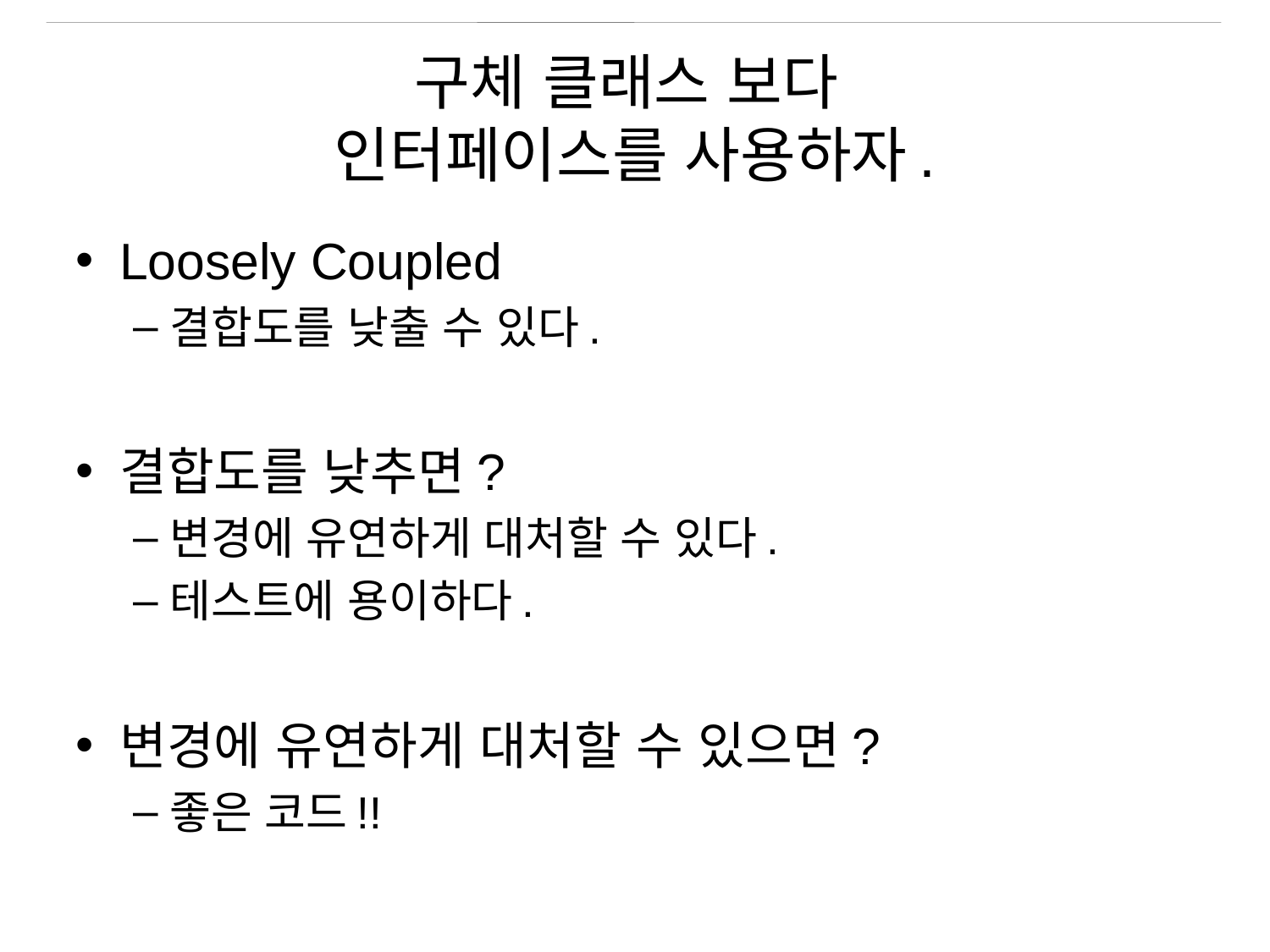

# 구체 클래스 보다 인터페이스를 사용하자.
Loosely Coupled
결합도를 낮출 수 있다.

결합도를 낮추면?
변경에 유연하게 대처할 수 있다.
테스트에 용이하다.

변경에 유연하게 대처할 수 있으면?
좋은 코드!!